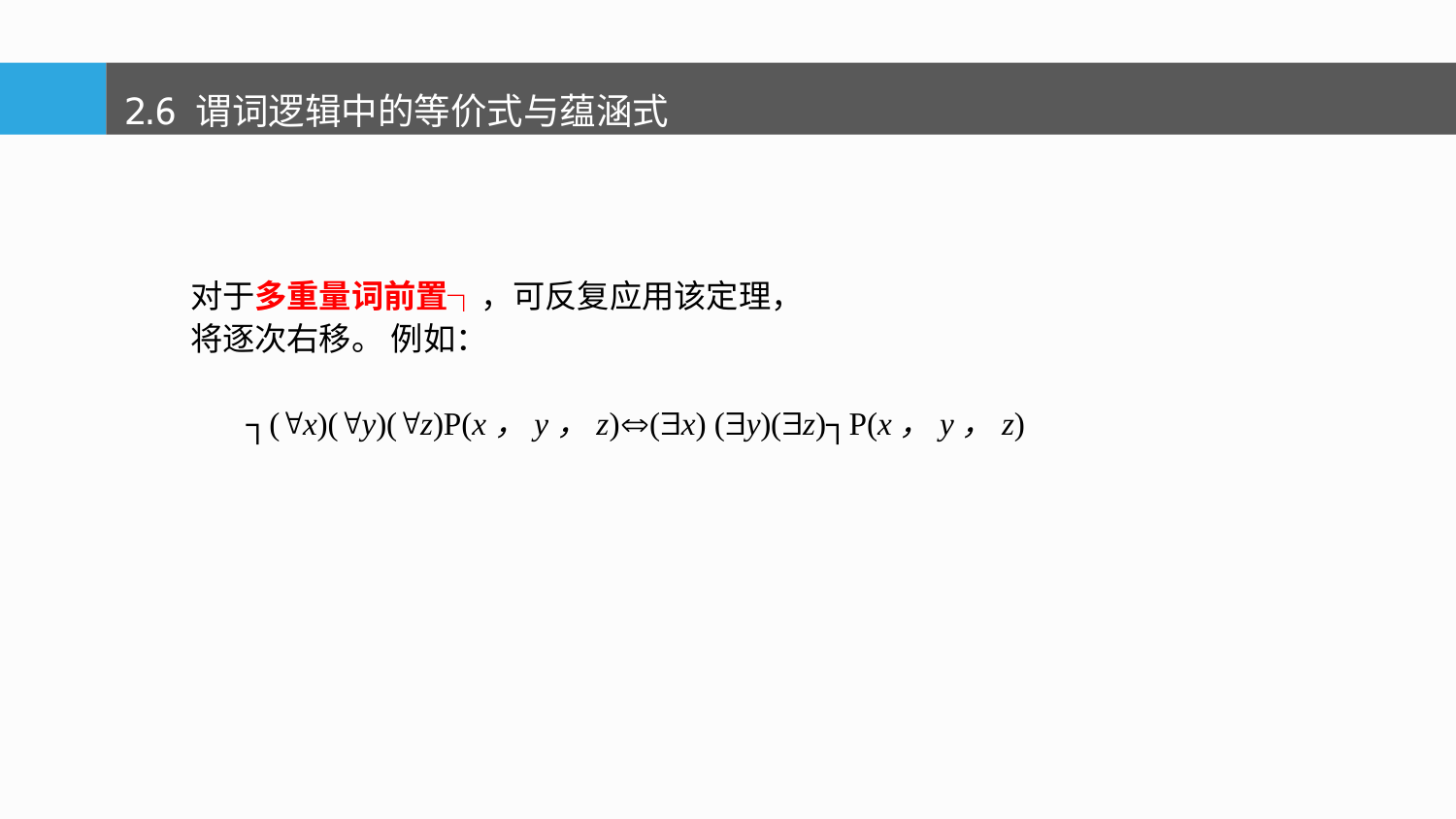

2.6 谓词逻辑中的等价式与蕴涵式

对于多重量词前置┐，可反复应用该定理，
将逐次右移。 例如：

       ┐(∀x)(∀y)(∀z)P(x，y，z)⇔(∃x) (∃y)(∃z)┐P(x，y，z)